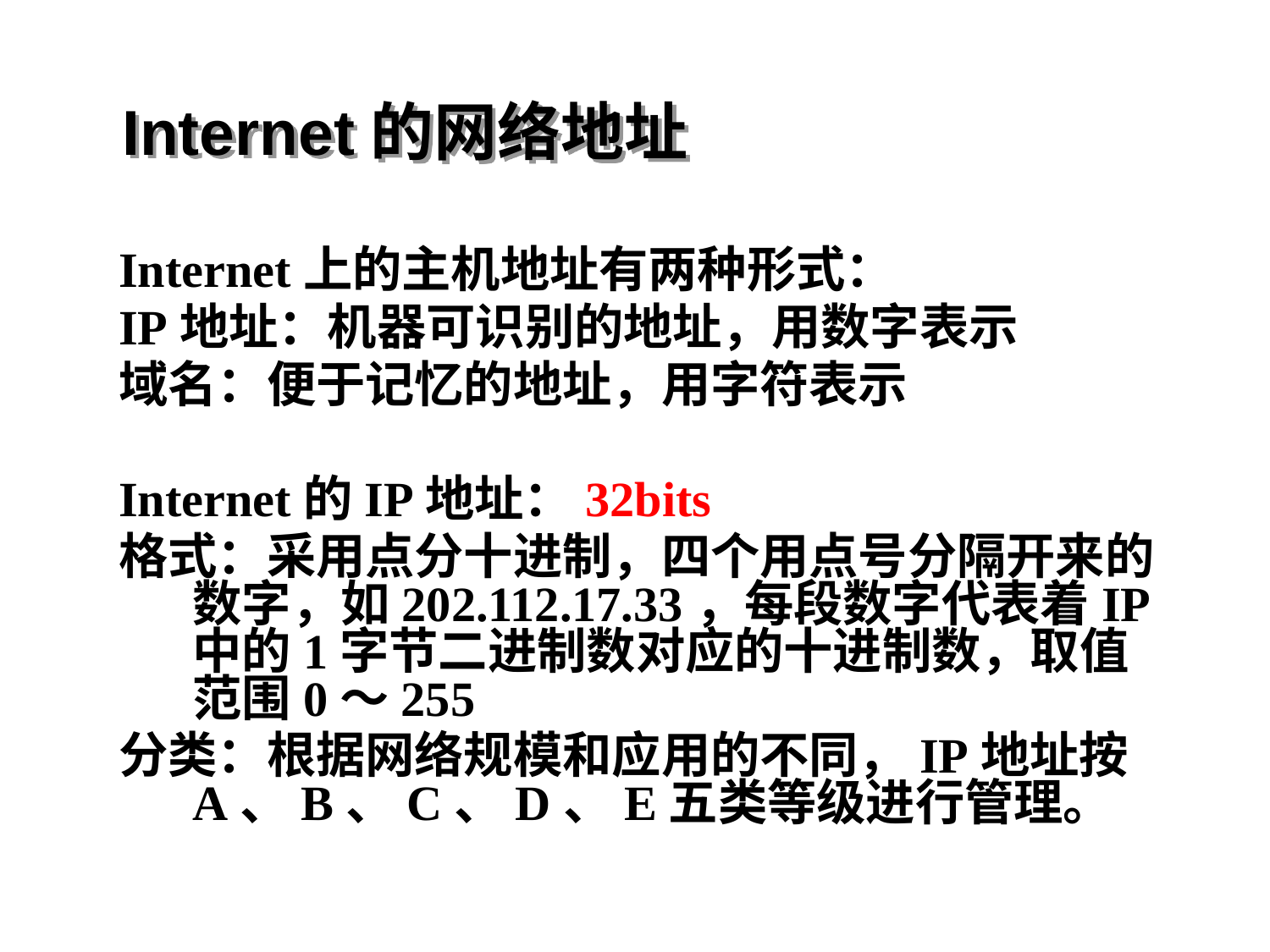

# Internet的网络地址
Internet上的主机地址有两种形式：
IP地址：机器可识别的地址，用数字表示
域名：便于记忆的地址，用字符表示

Internet的IP地址：32bits
格式：采用点分十进制，四个用点号分隔开来的数字，如202.112.17.33，每段数字代表着IP中的1字节二进制数对应的十进制数，取值范围0～255
分类：根据网络规模和应用的不同，IP地址按A、B、C、D、E五类等级进行管理。